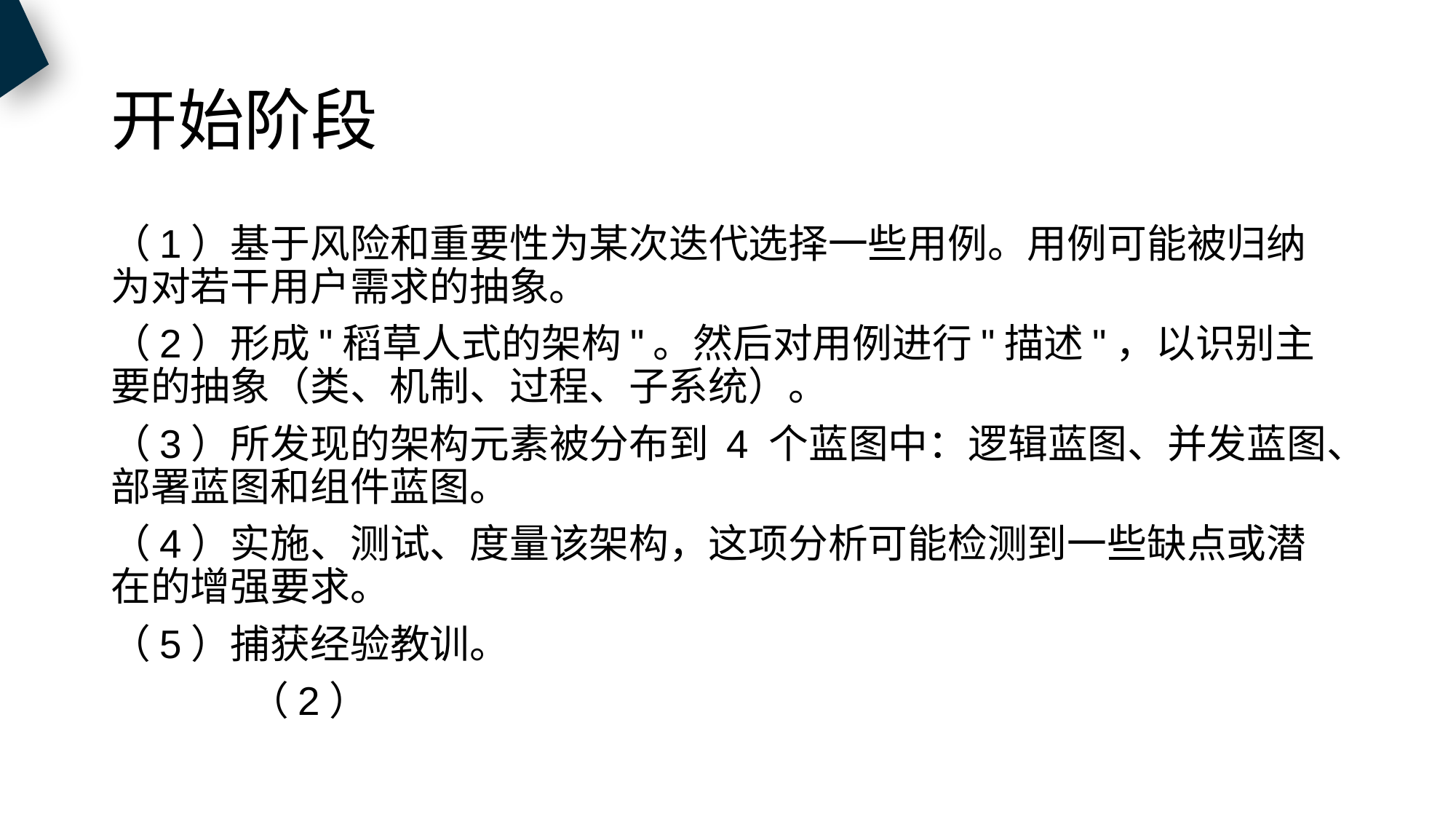

# 开始阶段
（1）基于风险和重要性为某次迭代选择一些用例。用例可能被归纳为对若干用户需求的抽象。
（2）形成"稻草人式的架构"。然后对用例进行"描述"，以识别主要的抽象（类、机制、过程、子系统）。
（3）所发现的架构元素被分布到 4 个蓝图中：逻辑蓝图、并发蓝图、部署蓝图和组件蓝图。
（4）实施、测试、度量该架构，这项分析可能检测到一些缺点或潜在的增强要求。
（5）捕获经验教训。
										   （2）